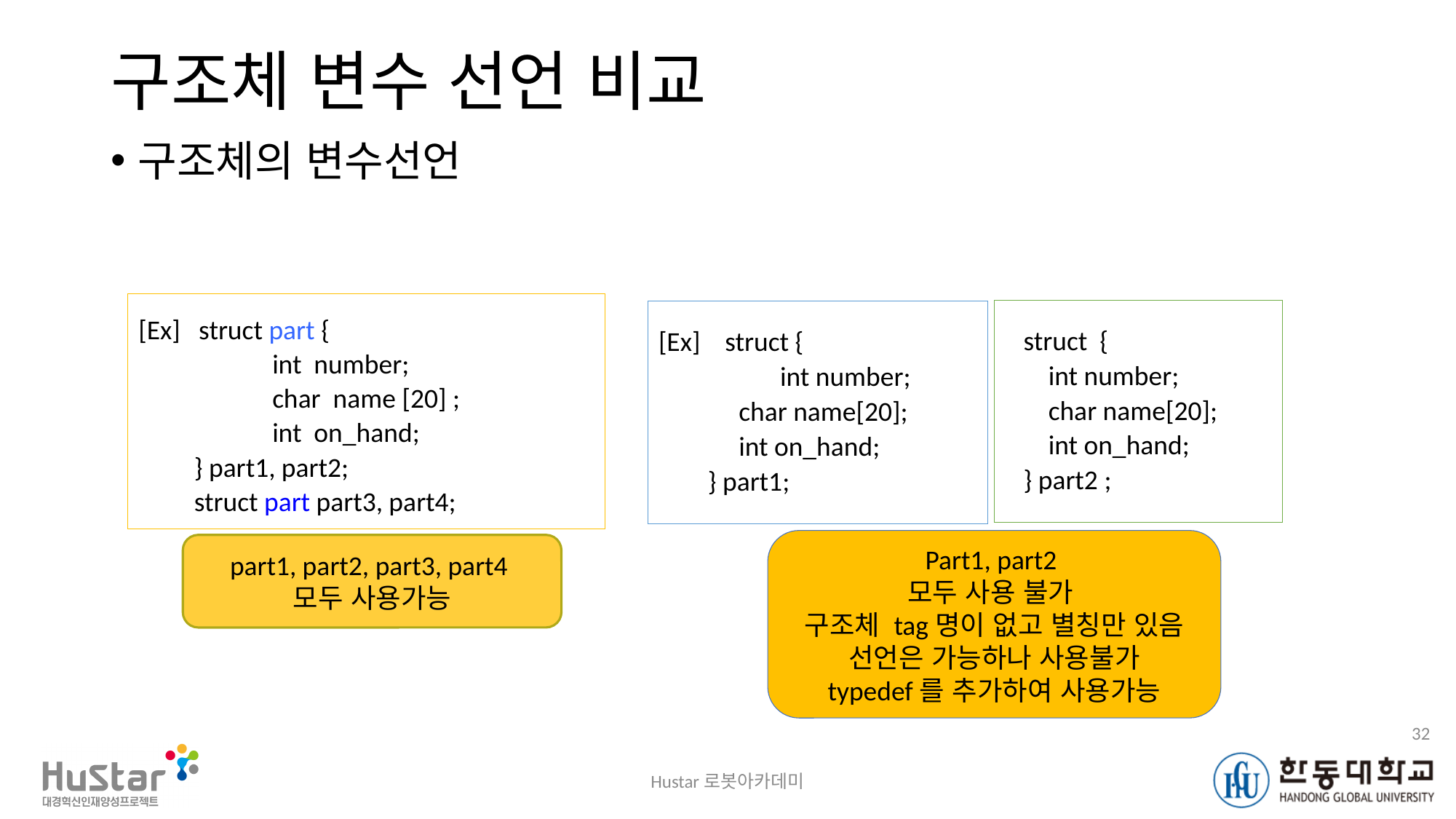

# 구조체 변수 선언 비교
구조체의 변수선언
[Ex]   struct part {
	    int  number;
	    char  name [20] ;
	    int  on_hand;
         } part1, part2;
         struct part part3, part4;
   struct  {
       int number;
       char name[20];
       int on_hand;
   } part2 ;
[Ex]    struct {
	  int number;
             char name[20];
             int on_hand;
        } part1;
Part1, part2
모두 사용 불가
구조체 tag명이 없고 별칭만 있음
선언은 가능하나 사용불가
typedef를 추가하여 사용가능
part1, part2, part3, part4
모두 사용가능
32
Hustar로봇아카데미